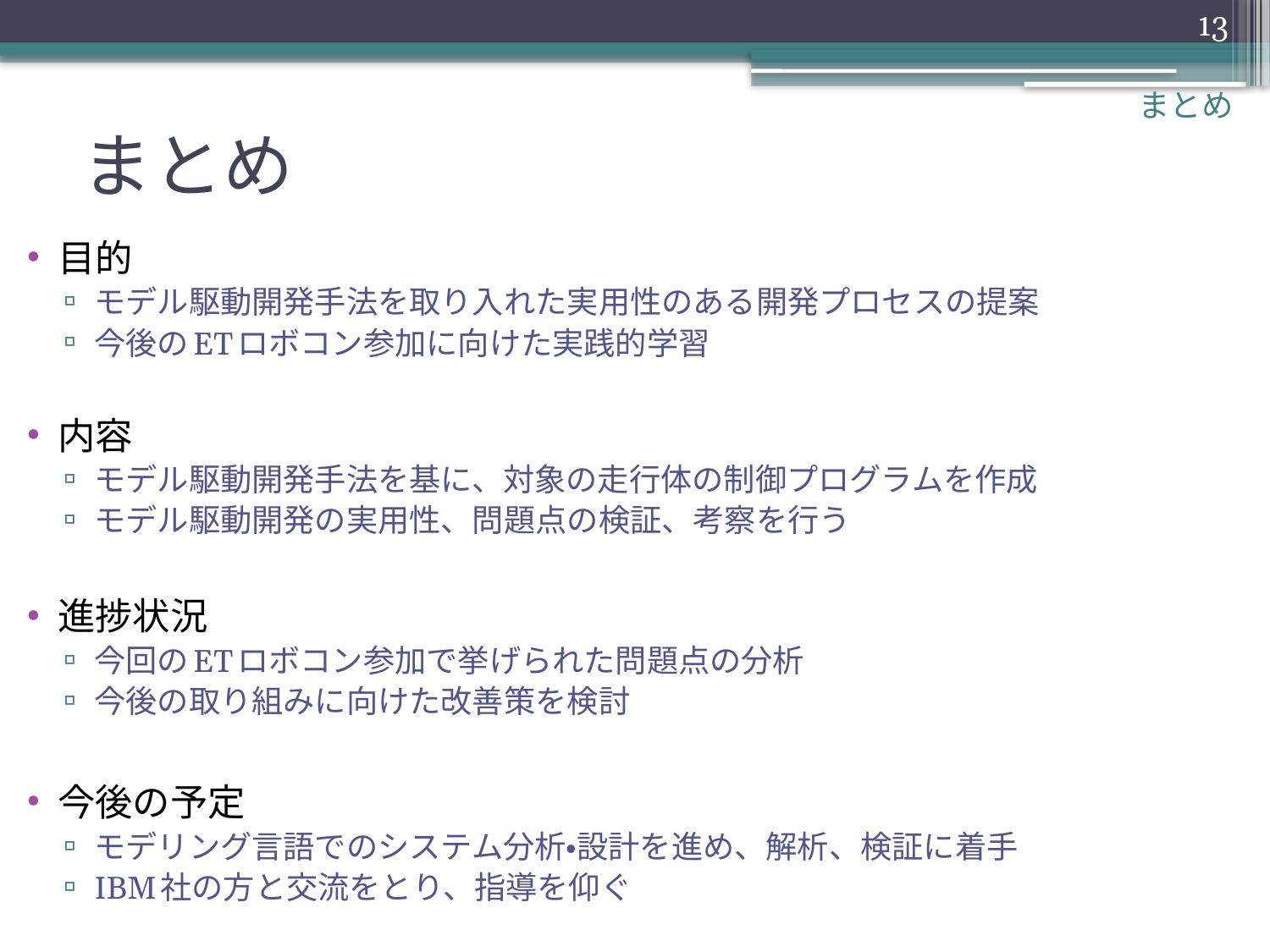

13
まとめ
# まとめ
目的
モデル駆動開発手法を取り入れた実用性のある開発プロセスの提案
今後のETロボコン参加に向けた実践的学習

内容
モデル駆動開発手法を基に、対象の走行体の制御プログラムを作成
モデル駆動開発の実用性、問題点の検証、考察を行う

進捗状況
今回のETロボコン参加で挙げられた問題点の分析
今後の取り組みに向けた改善策を検討

今後の予定
モデリング言語でのシステム分析・設計を進め、解析、検証に着手
IBM社の方と交流をとり、指導を仰ぐ